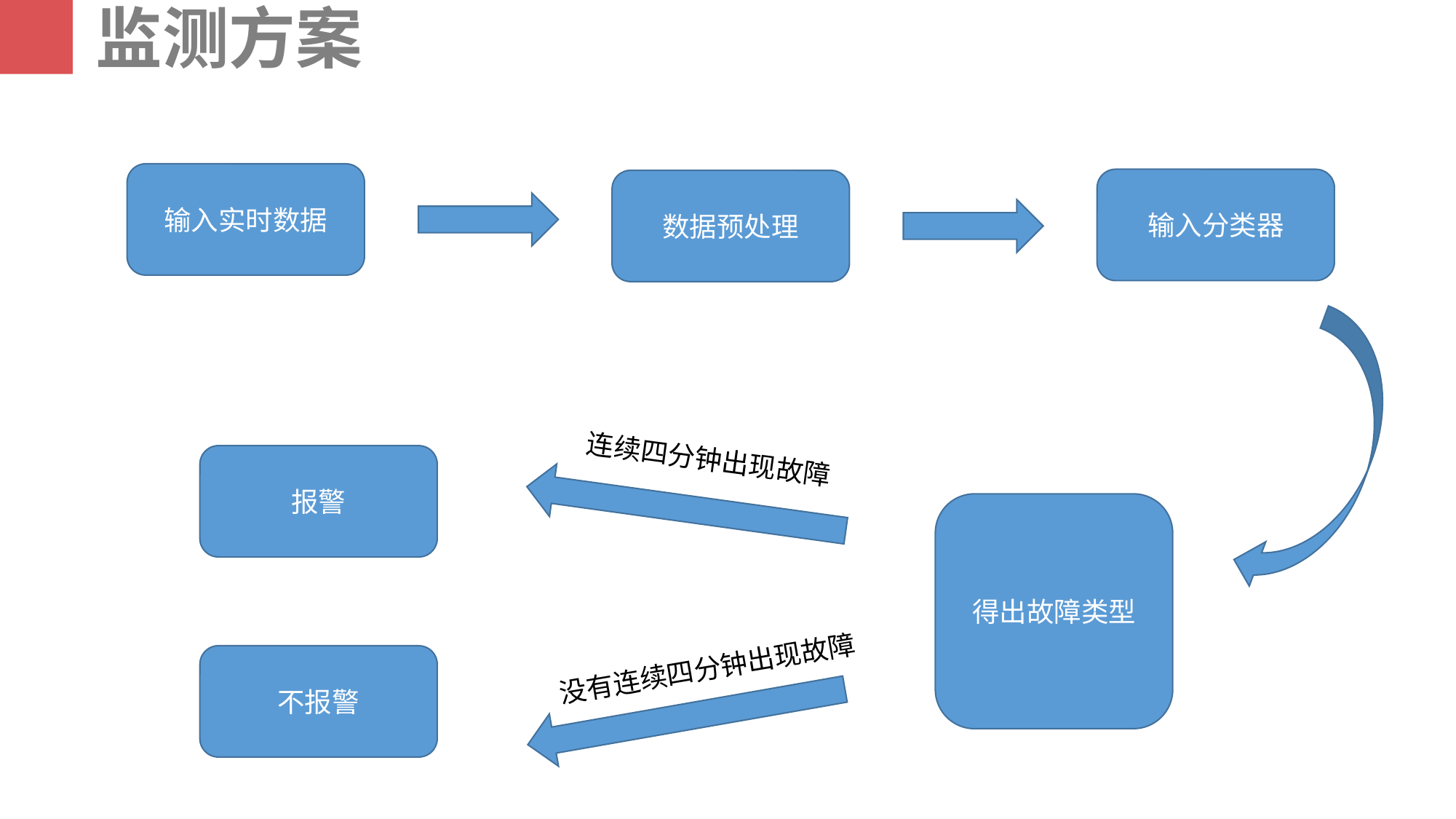

监测方案
输入实时数据
输入分类器
数据预处理

连续四分钟出现故障
报警

得出故障类型
没有连续四分钟出现故障
不报警